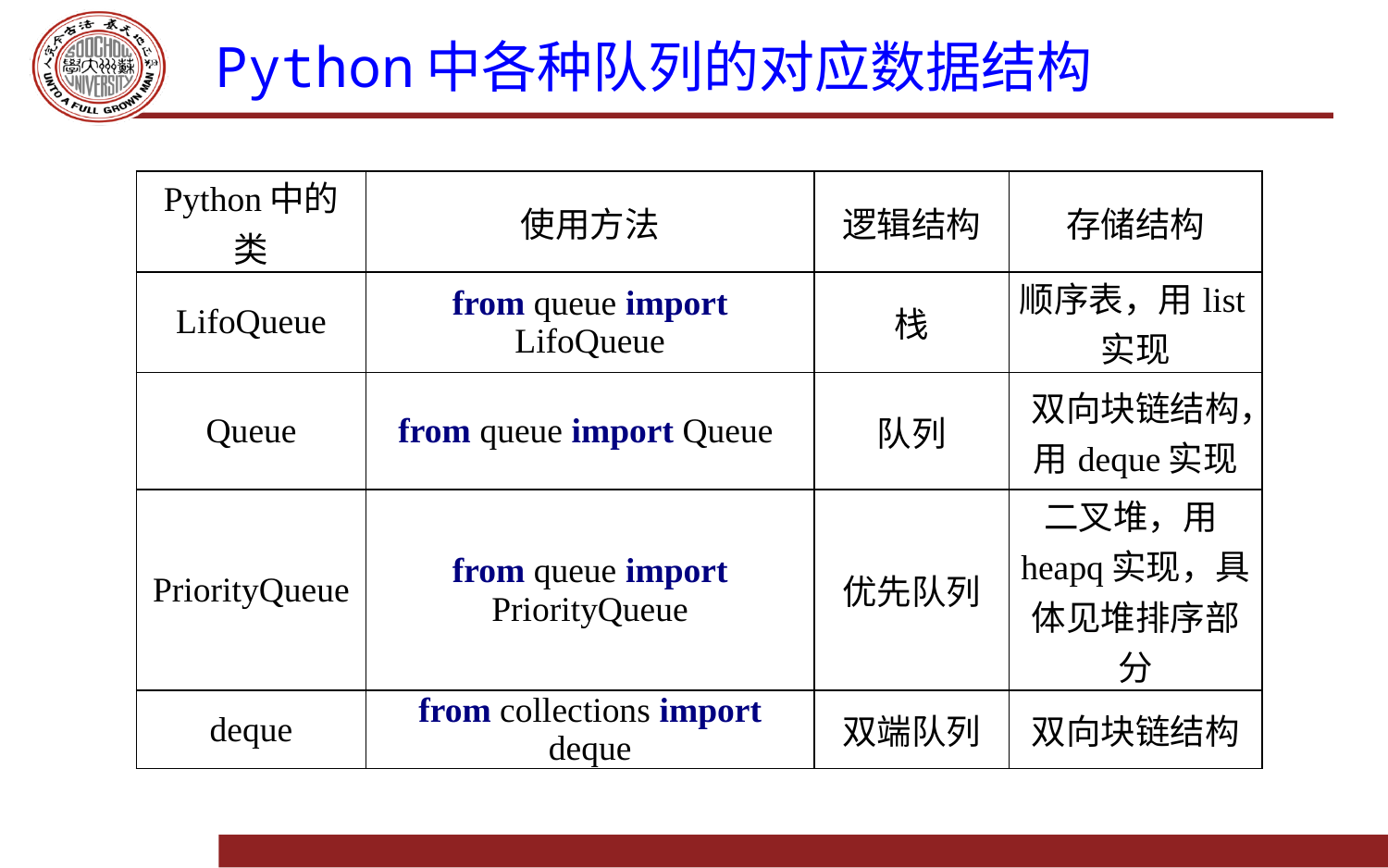

# Python中各种队列的对应数据结构
| Python中的类 | 使用方法 | 逻辑结构 | 存储结构 |
| --- | --- | --- | --- |
| LifoQueue | from queue import LifoQueue | 栈 | 顺序表，用list实现 |
| Queue | from queue import Queue | 队列 | 双向块链结构，用deque实现 |
| PriorityQueue | from queue import PriorityQueue | 优先队列 | 二叉堆，用heapq实现，具体见堆排序部分 |
| deque | from collections import deque | 双端队列 | 双向块链结构 |